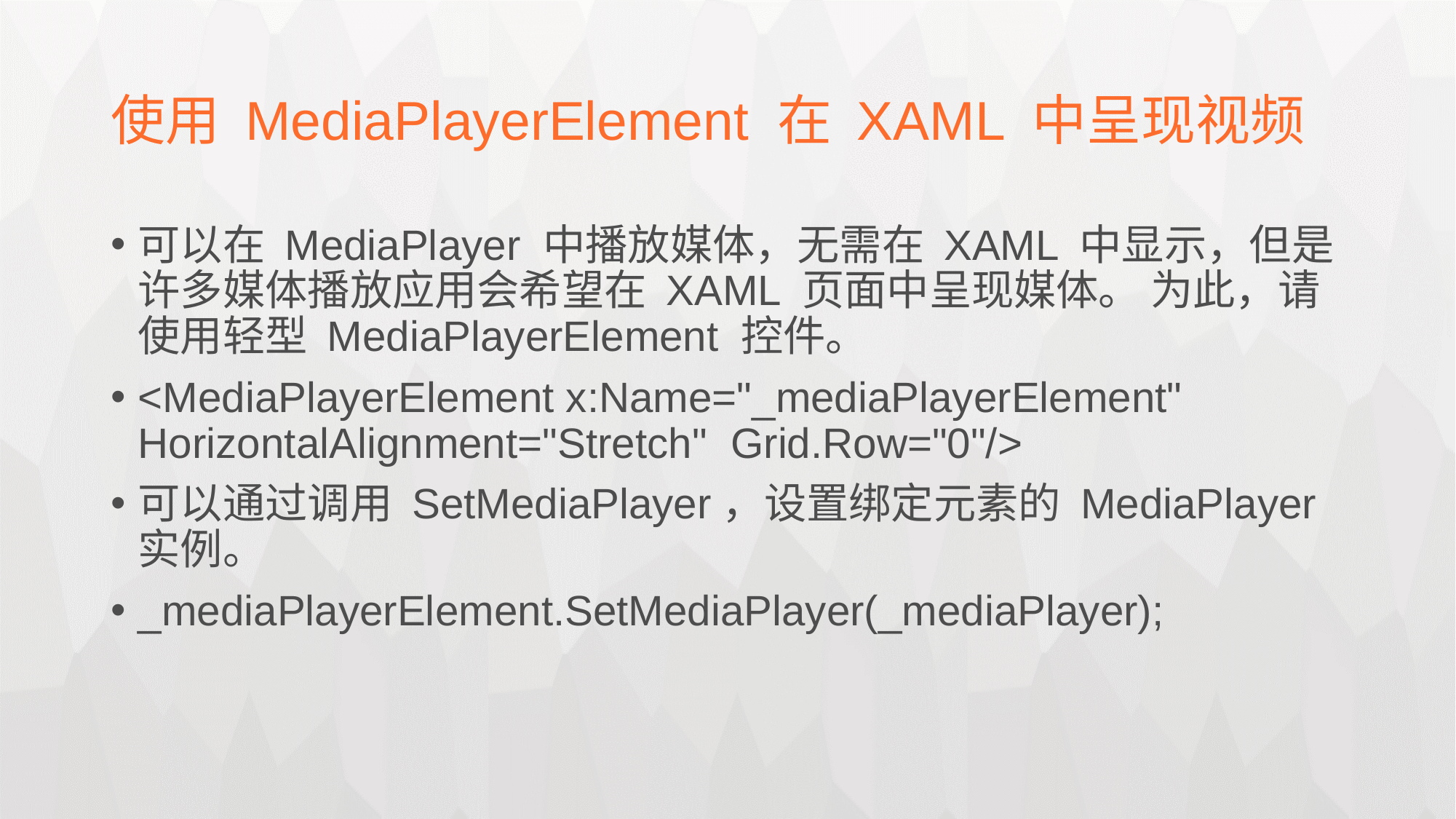

使用 MediaPlayerElement 在 XAML 中呈现视频
可以在 MediaPlayer 中播放媒体，无需在 XAML 中显示，但是许多媒体播放应用会希望在 XAML 页面中呈现媒体。 为此，请使用轻型 MediaPlayerElement 控件。
<MediaPlayerElement x:Name="_mediaPlayerElement" HorizontalAlignment="Stretch"  Grid.Row="0"/>
可以通过调用 SetMediaPlayer，设置绑定元素的 MediaPlayer 实例。
_mediaPlayerElement.SetMediaPlayer(_mediaPlayer);